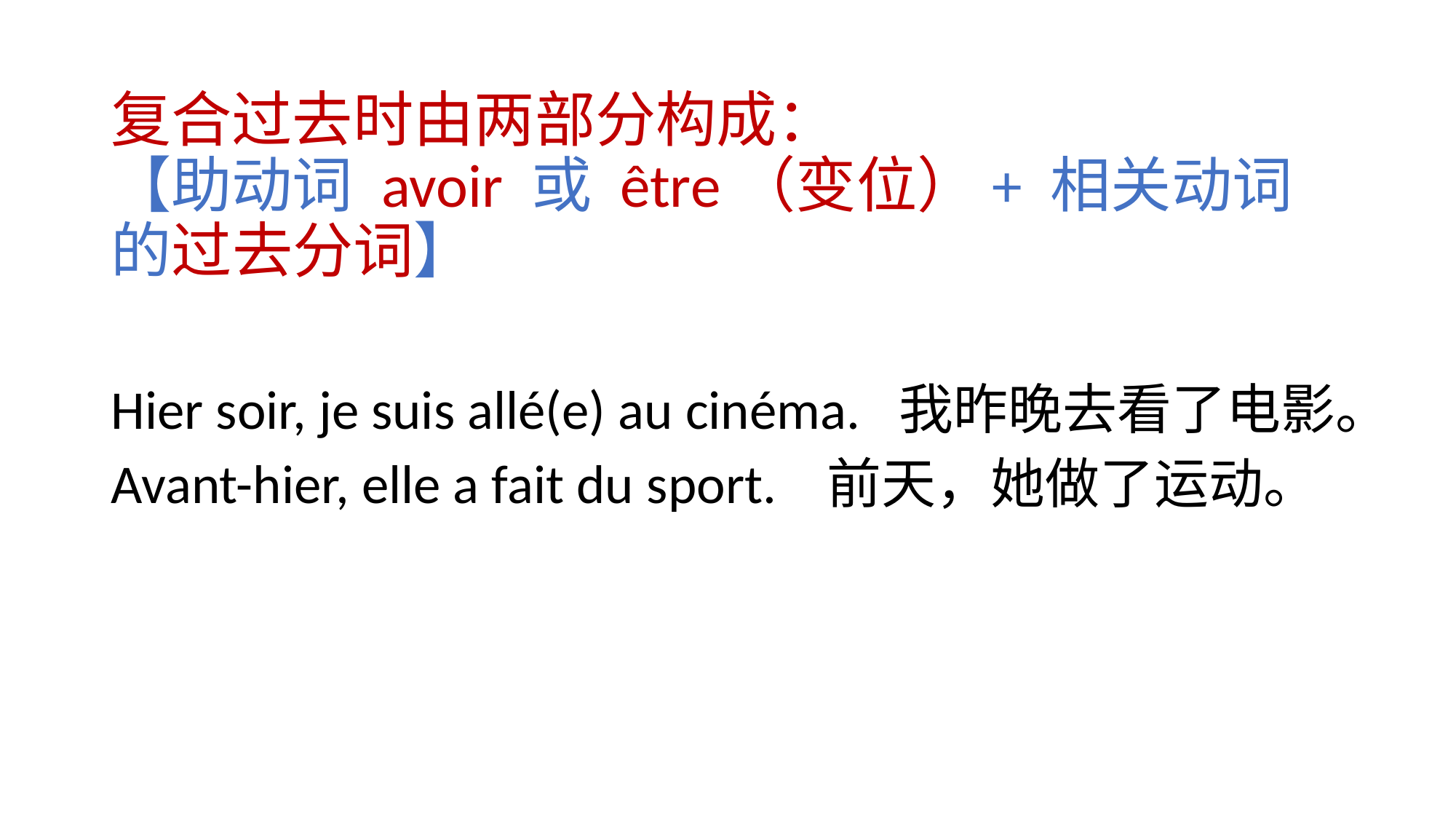

# 复合过去时由两部分构成： 【助动词 avoir 或 être（变位）+ 相关动词的过去分词】
Hier soir, je suis allé(e) au cinéma.  我昨晚去看了电影。
Avant-hier, elle a fait du sport.   前天，她做了运动。